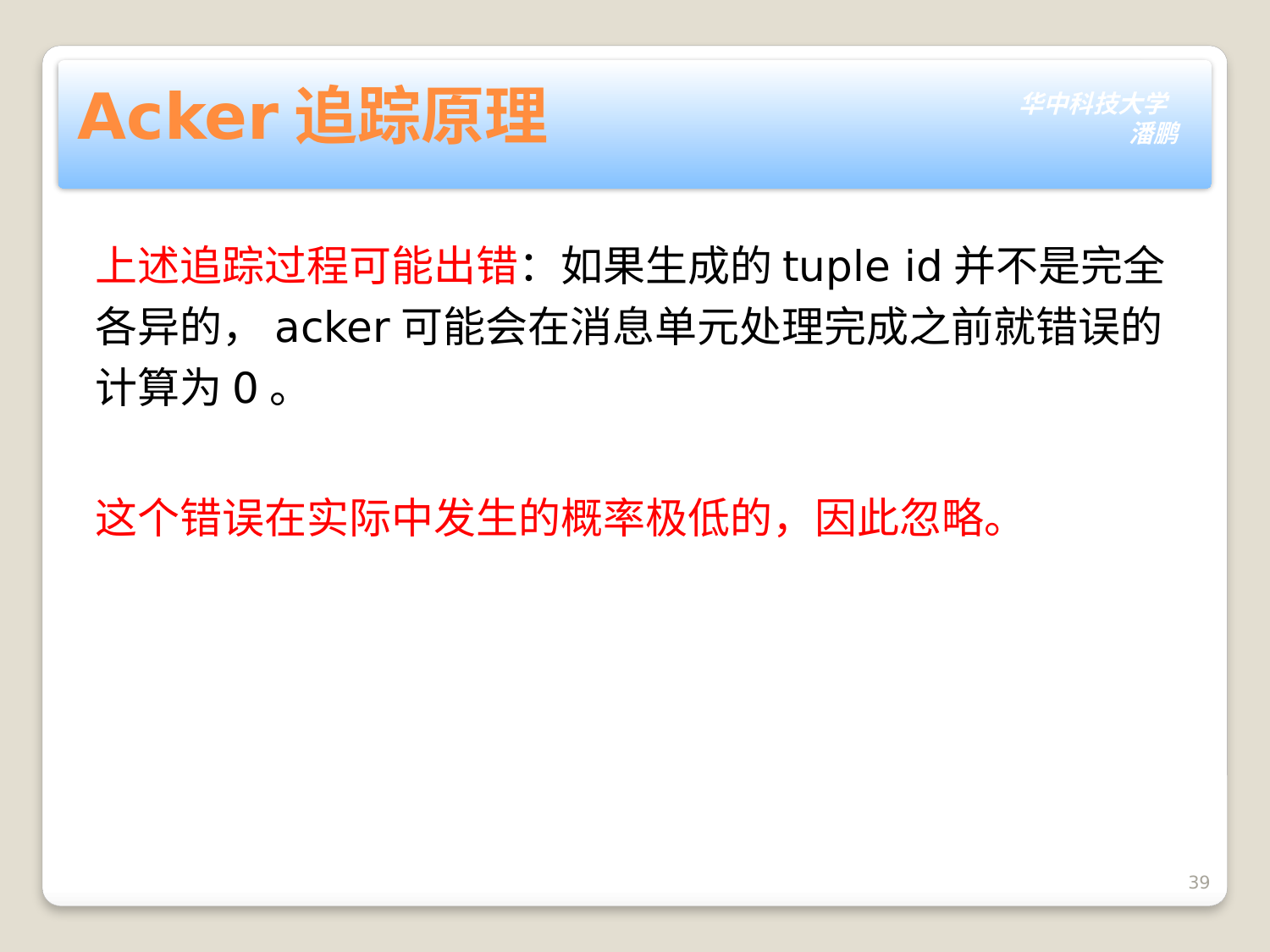

# Acker追踪原理
上述追踪过程可能出错：如果生成的tuple id并不是完全各异的，acker可能会在消息单元处理完成之前就错误的计算为0。

这个错误在实际中发生的概率极低的，因此忽略。
39